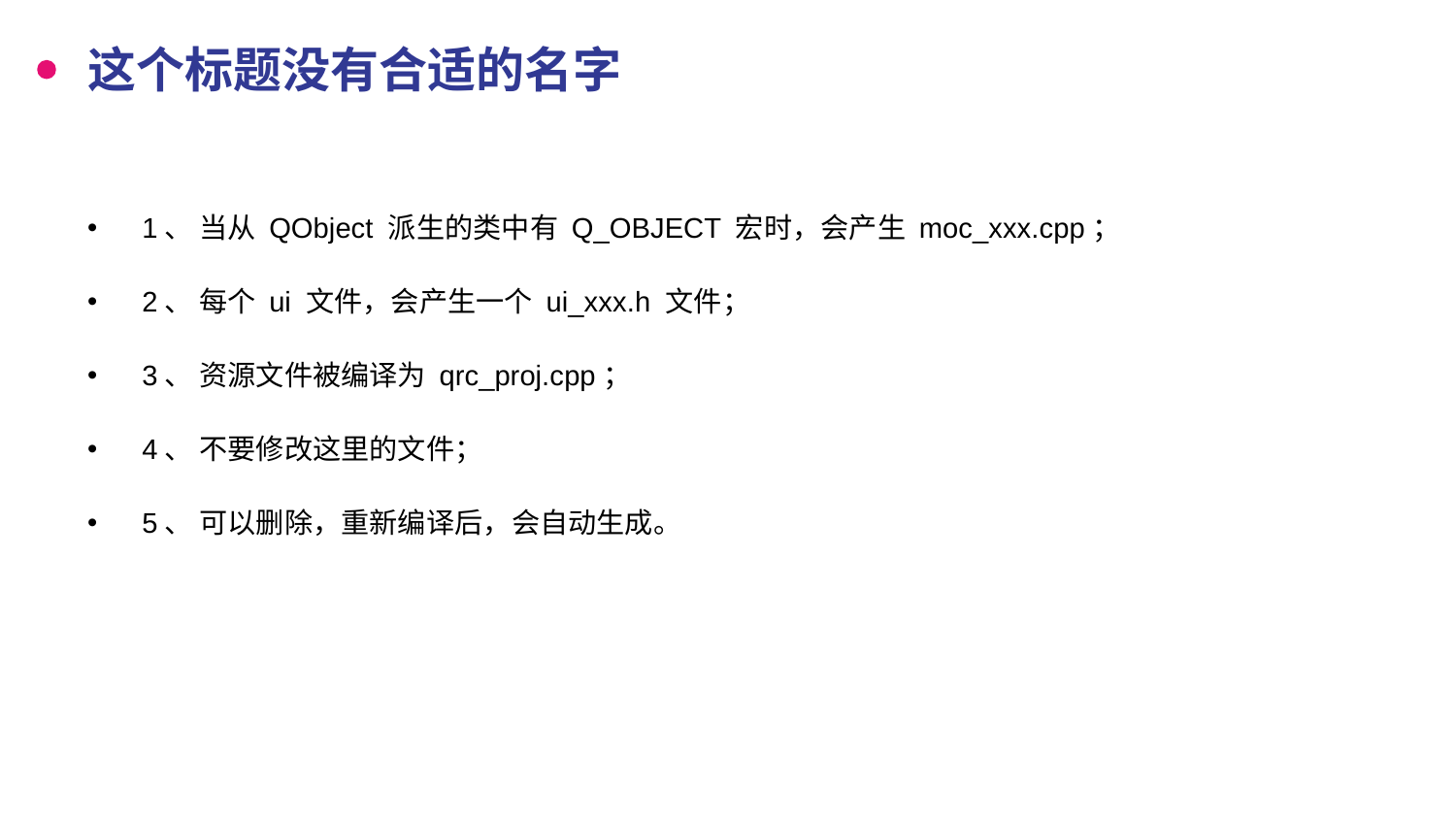

# 这个标题没有合适的名字
1、 当从 QObject 派生的类中有 Q_OBJECT 宏时，会产生 moc_xxx.cpp；
2、 每个 ui 文件，会产生一个 ui_xxx.h 文件；
3、 资源文件被编译为 qrc_proj.cpp；
4、 不要修改这里的文件；
5、 可以删除，重新编译后，会自动生成。